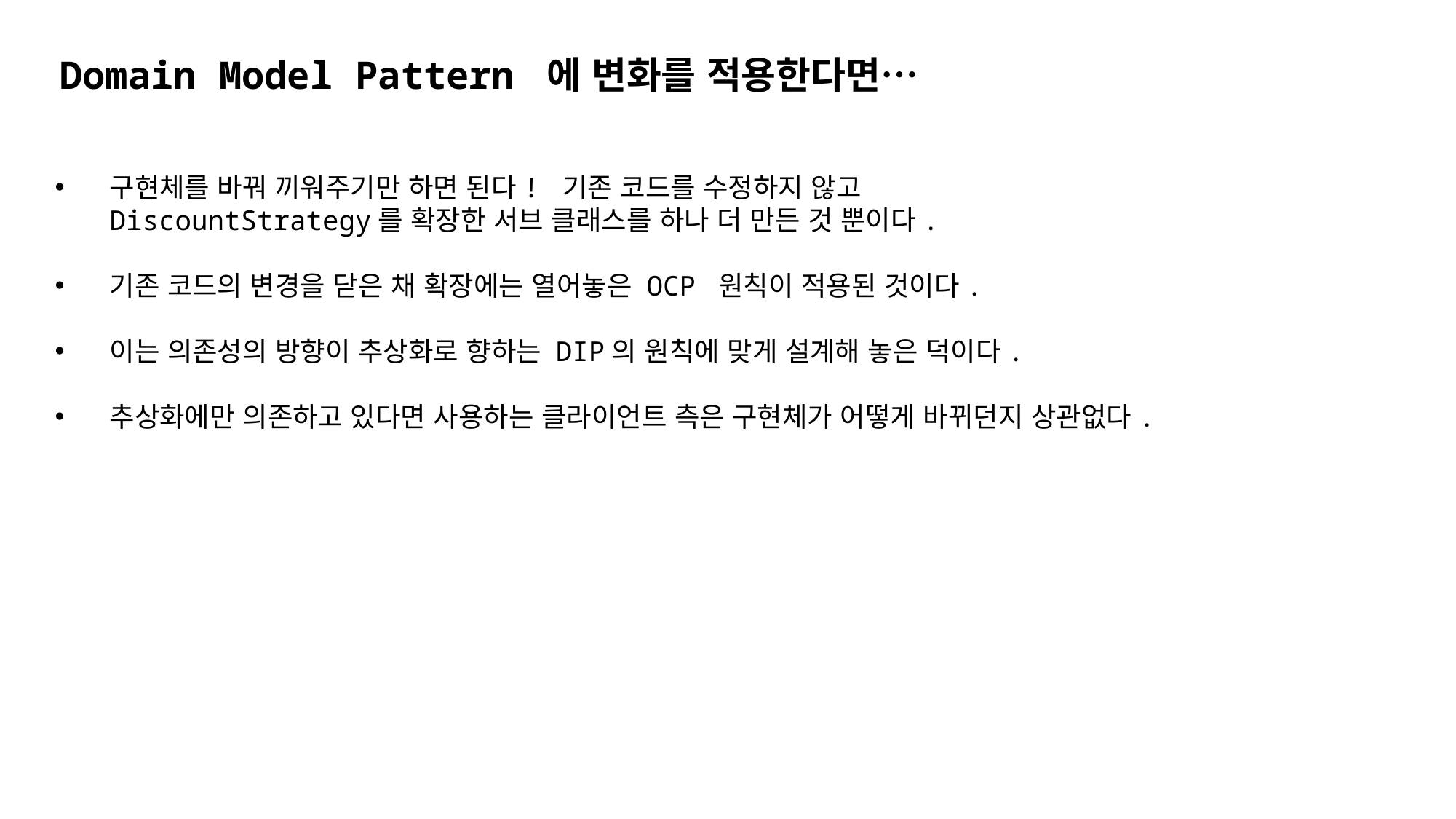

Domain Model Pattern 에 변화를 적용한다면…
구현체를 바꿔 끼워주기만 하면 된다! 기존 코드를 수정하지 않고
DiscountStrategy를 확장한 서브 클래스를 하나 더 만든 것 뿐이다.

기존 코드의 변경을 닫은 채 확장에는 열어놓은 OCP 원칙이 적용된 것이다.

이는 의존성의 방향이 추상화로 향하는 DIP의 원칙에 맞게 설계해 놓은 덕이다.

추상화에만 의존하고 있다면 사용하는 클라이언트 측은 구현체가 어떻게 바뀌던지 상관없다.